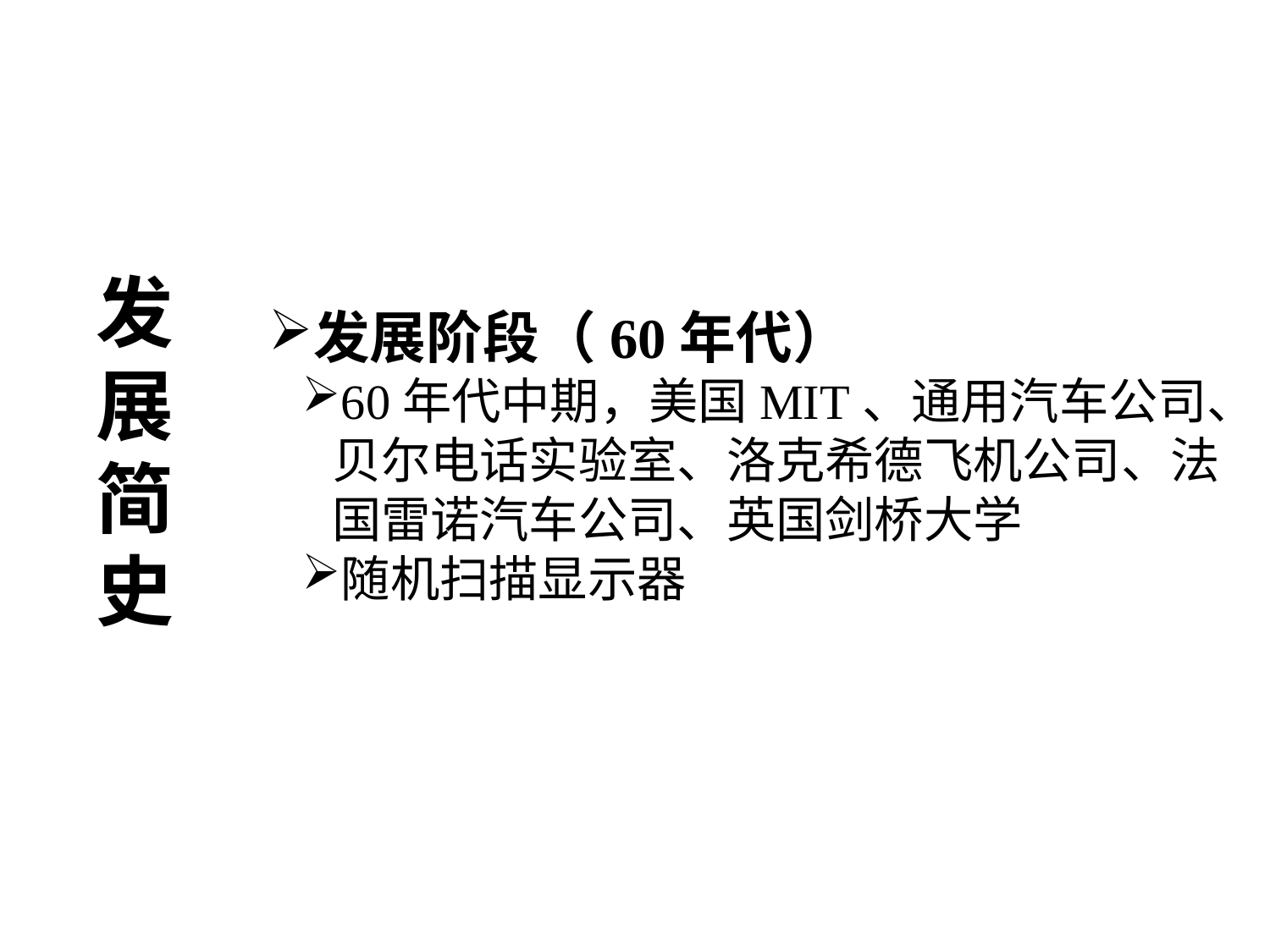

发展简史
发展阶段（60年代）
60年代中期，美国MIT、通用汽车公司、贝尔电话实验室、洛克希德飞机公司、法国雷诺汽车公司、英国剑桥大学
随机扫描显示器